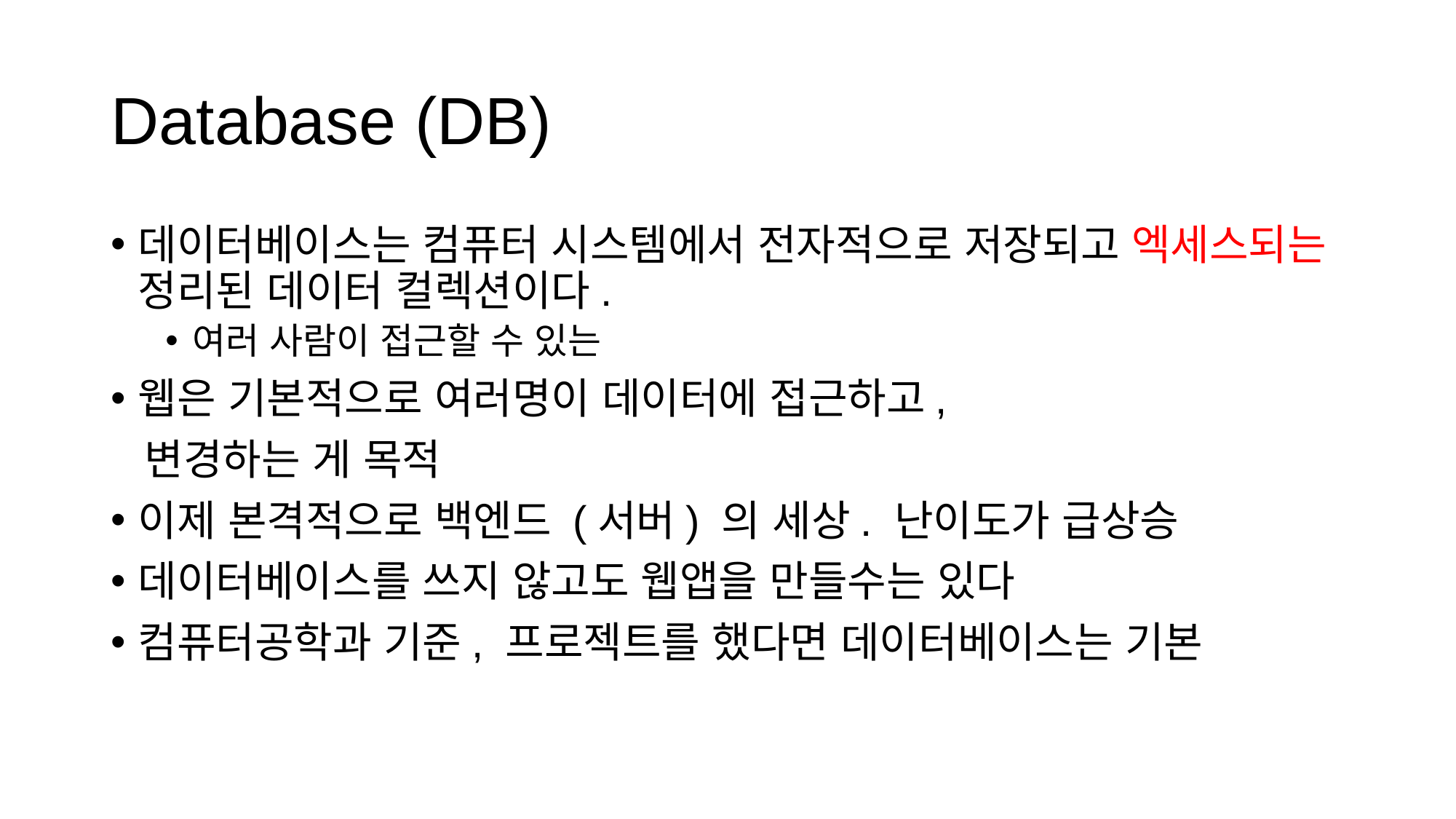

# Database (DB)
데이터베이스는 컴퓨터 시스템에서 전자적으로 저장되고 엑세스되는 정리된 데이터 컬렉션이다.
여러 사람이 접근할 수 있는
웹은 기본적으로 여러명이 데이터에 접근하고,
  변경하는 게 목적
이제 본격적으로 백엔드 (서버) 의 세상. 난이도가 급상승
데이터베이스를 쓰지 않고도 웹앱을 만들수는 있다
컴퓨터공학과 기준, 프로젝트를 했다면 데이터베이스는 기본